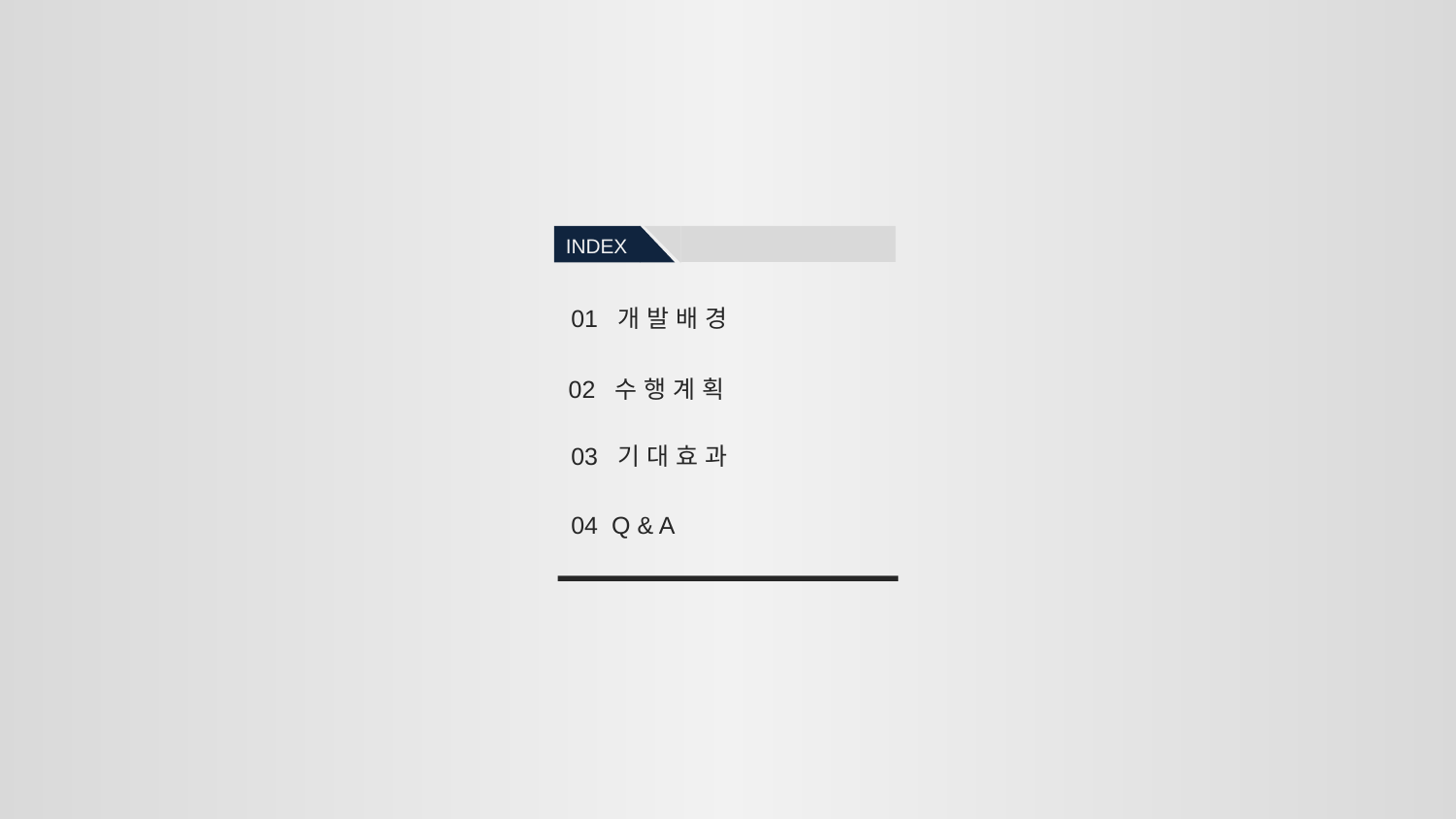

INDEX

01  개 발 배 경
02  수 행 계 획
03  기 대 효 과
04  Q & A